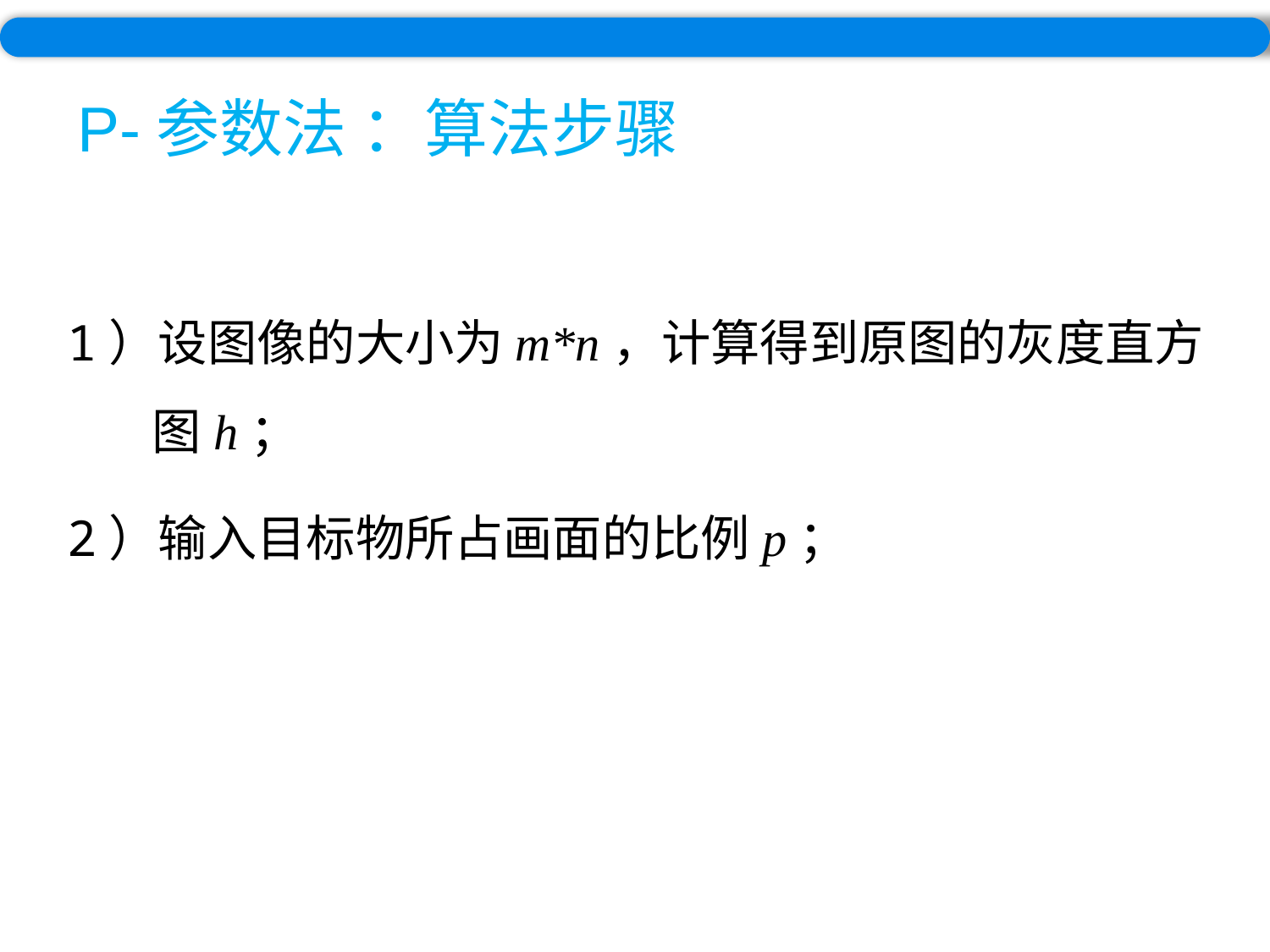

# P-参数法 ：算法步骤
1）设图像的大小为m*n，计算得到原图的灰度直方图h；
2）输入目标物所占画面的比例p；